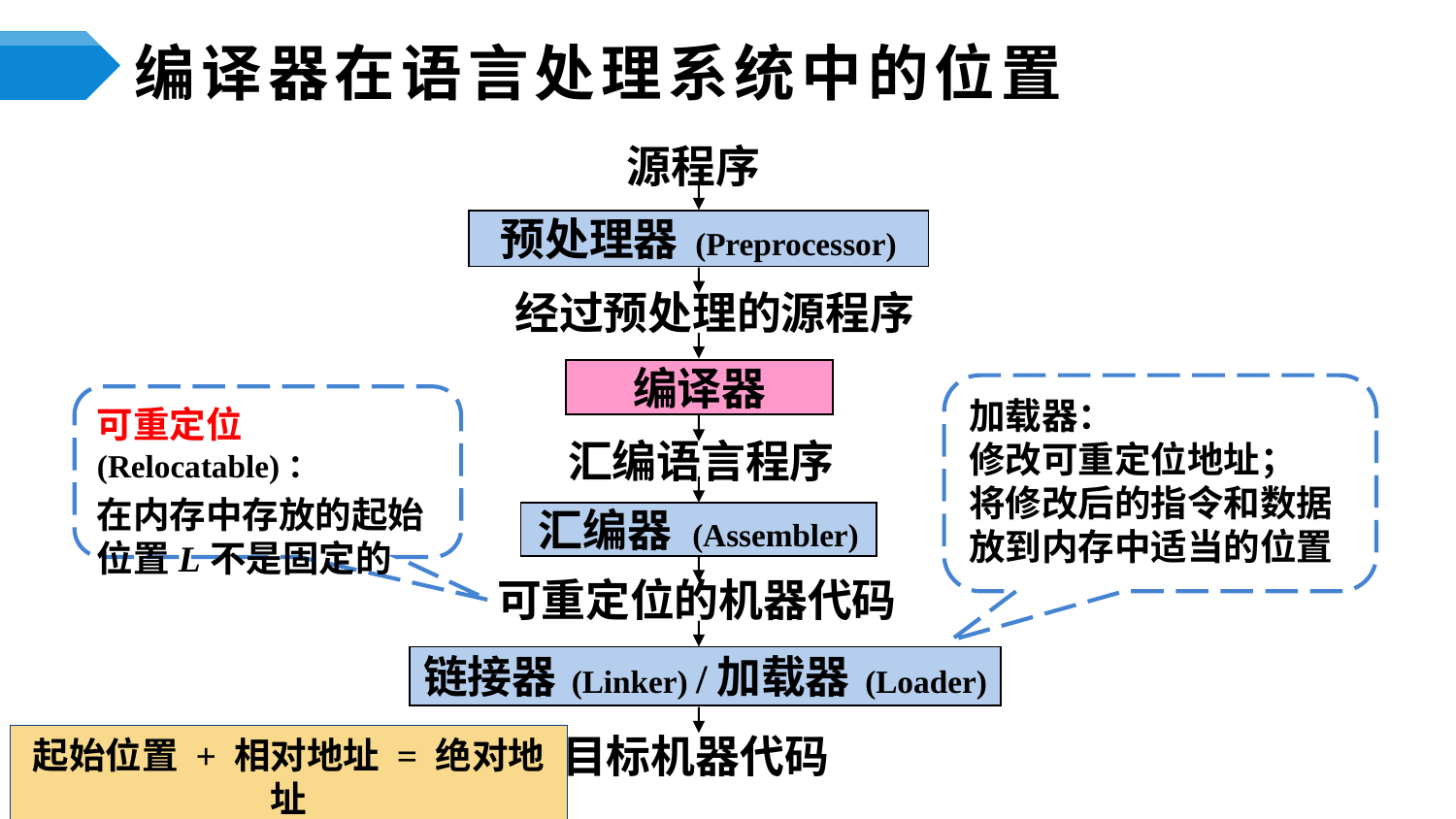

# 编译器在语言处理系统中的位置
源程序

预处理器 (Preprocessor)

经过预处理的源程序

编译器

 汇编语言程序

可重定位的机器代码

链接器 (Linker) /加载器 (Loader)

目标机器代码
加载器：
修改可重定位地址；
将修改后的指令和数据放到内存中适当的位置
可重定位(Relocatable)：
在内存中存放的起始位置L不是固定的
汇编器 (Assembler)
起始位置 + 相对地址 = 绝对地址